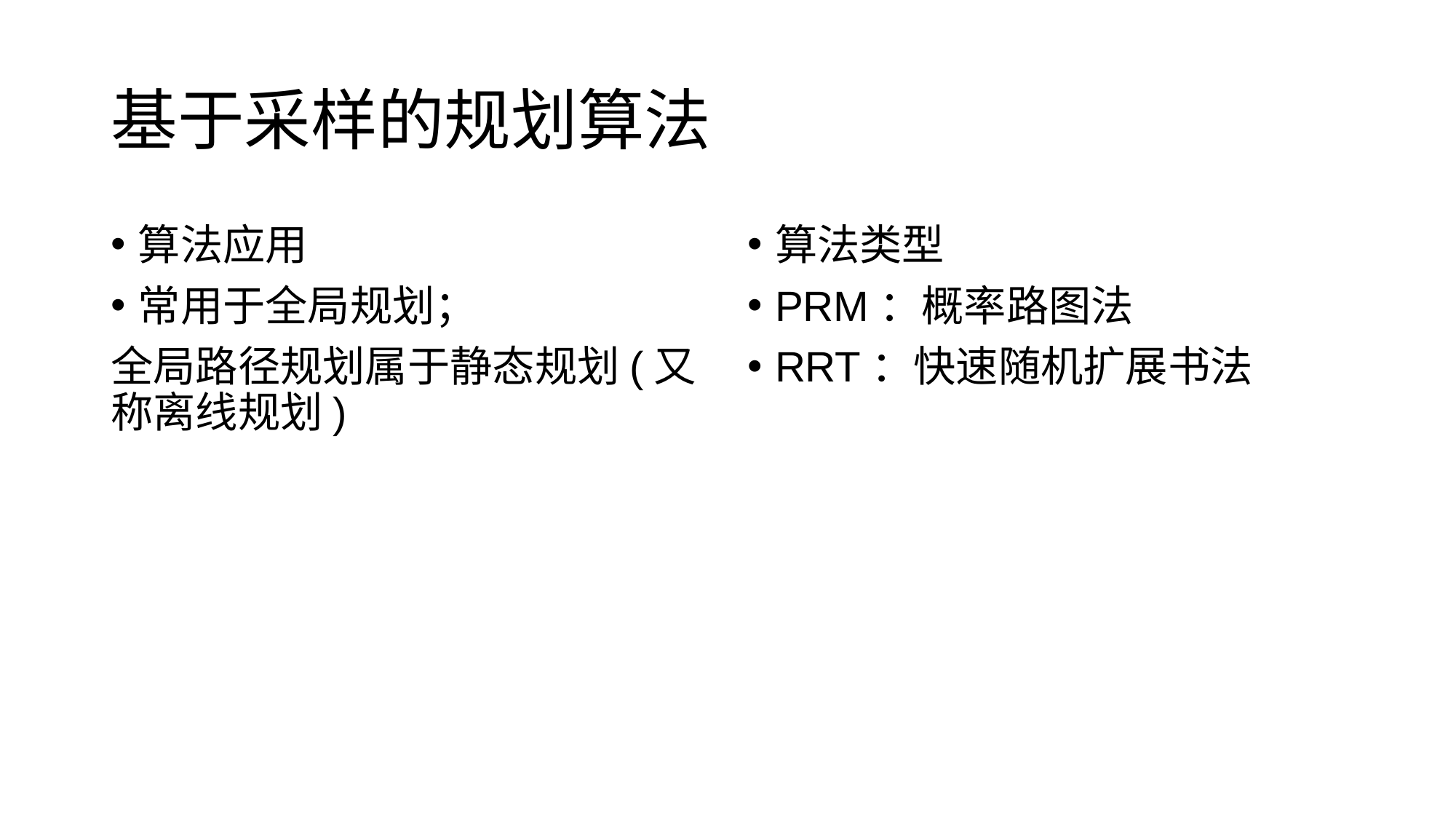

# 基于采样的规划算法
算法应用
常用于全局规划；
全局路径规划属于静态规划(又称离线规划)

算法类型
PRM：概率路图法
RRT：快速随机扩展书法